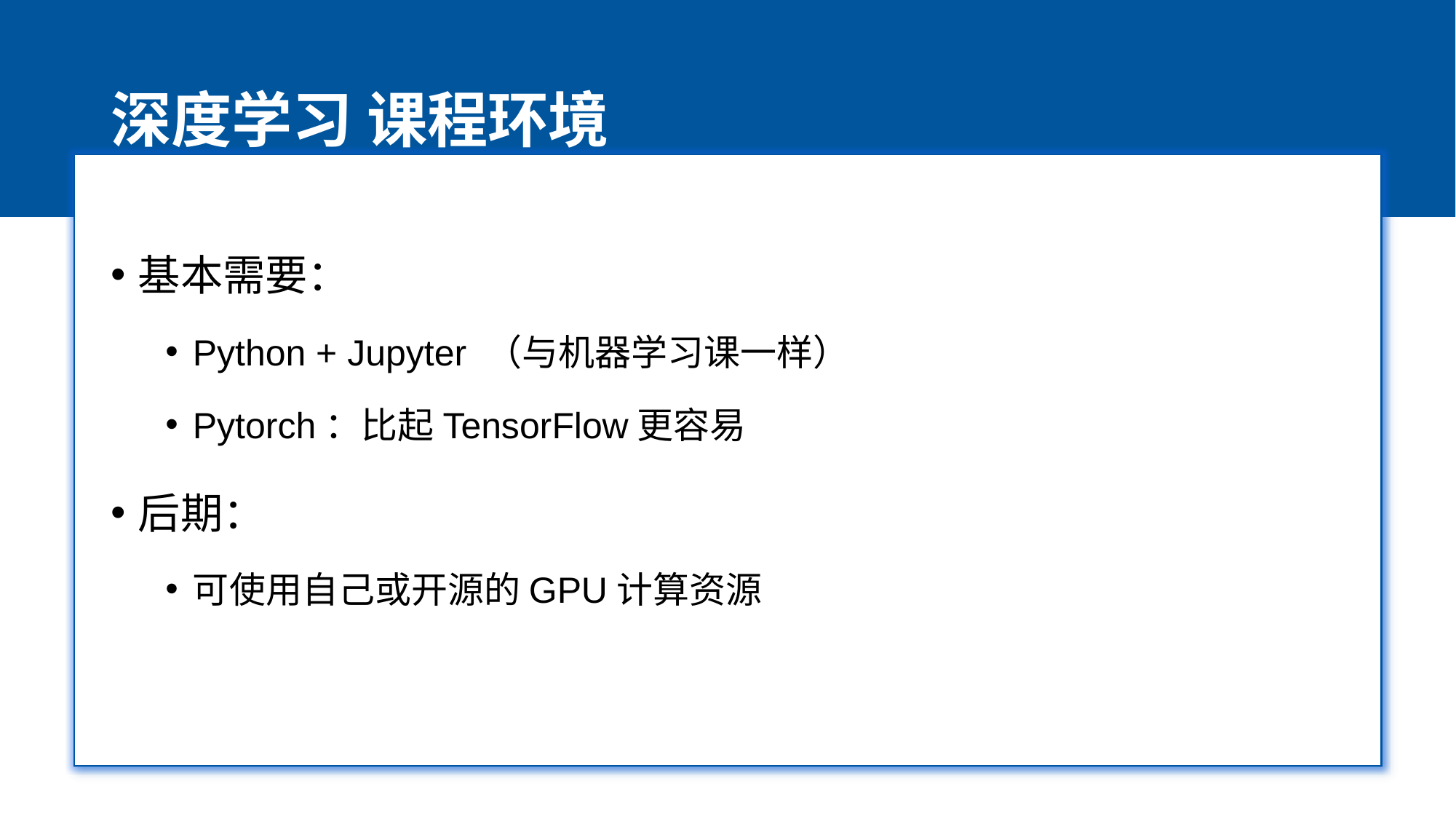

# 深度学习 课程环境
基本需要：
Python + Jupyter （与机器学习课一样）
Pytorch：比起TensorFlow更容易
后期：
可使用自己或开源的GPU计算资源